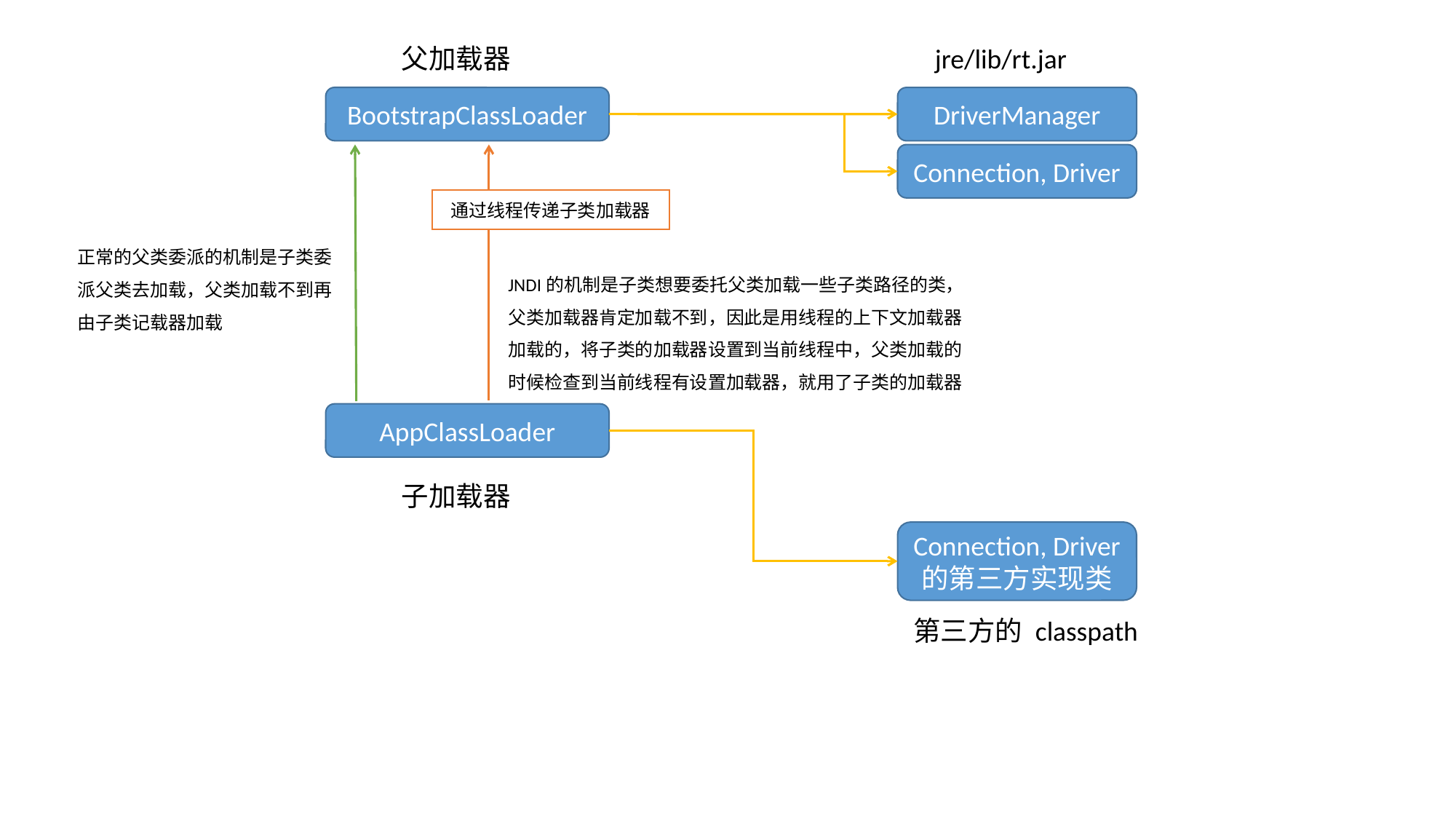

父加载器
jre/lib/rt.jar
BootstrapClassLoader
DriverManager
Connection, Driver
通过线程传递子类加载器
正常的父类委派的机制是子类委派父类去加载，父类加载不到再由子类记载器加载
JNDI的机制是子类想要委托父类加载一些子类路径的类，父类加载器肯定加载不到，因此是用线程的上下文加载器加载的，将子类的加载器设置到当前线程中，父类加载的时候检查到当前线程有设置加载器，就用了子类的加载器
AppClassLoader
子加载器
Connection, Driver 的第三方实现类
第三方的 classpath